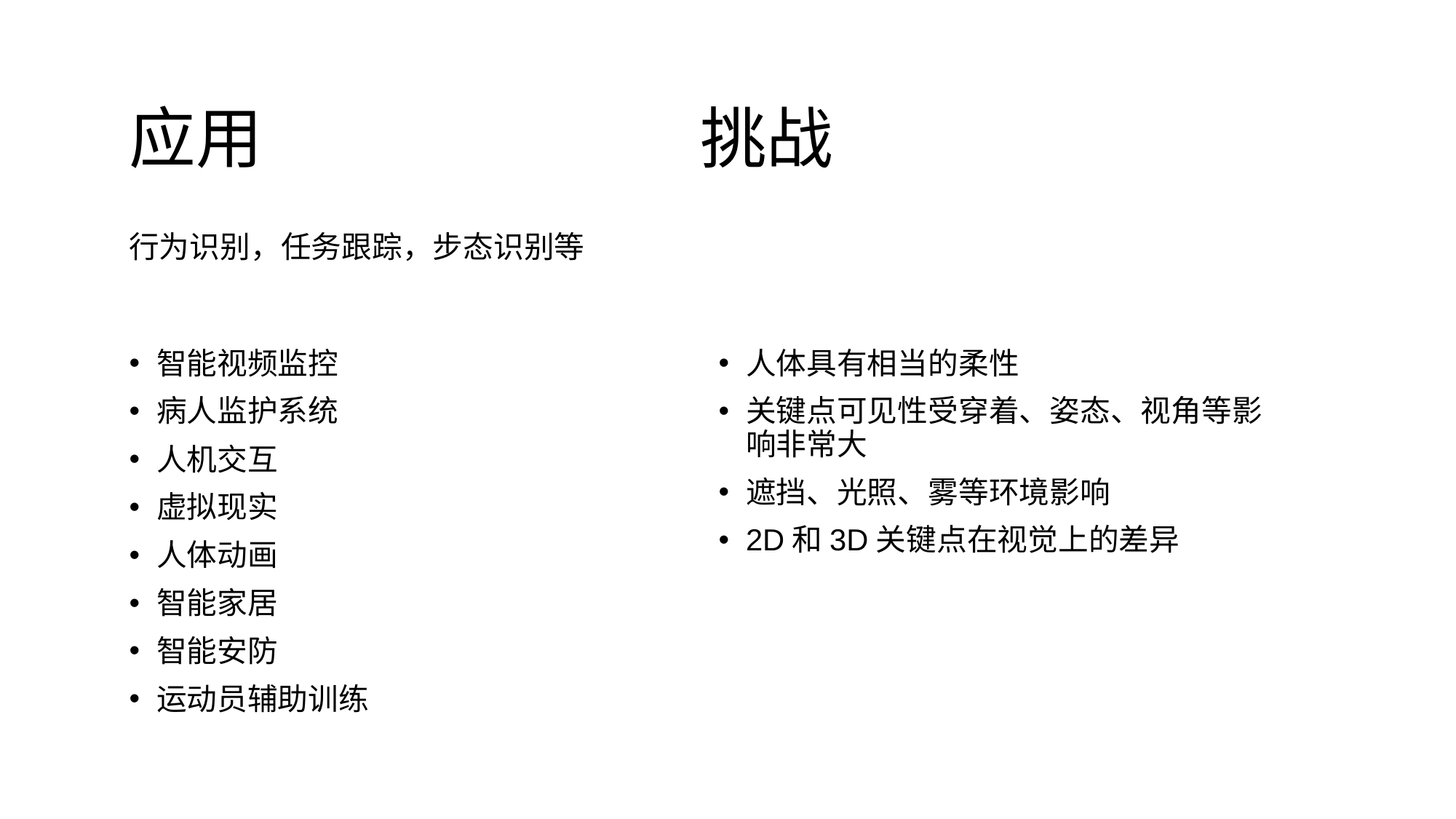

应用
# 挑战
行为识别，任务跟踪，步态识别等
智能视频监控
病人监护系统
人机交互
虚拟现实
人体动画
智能家居
智能安防
运动员辅助训练
人体具有相当的柔性
关键点可见性受穿着、姿态、视角等影响非常大
遮挡、光照、雾等环境影响
2D和3D关键点在视觉上的差异